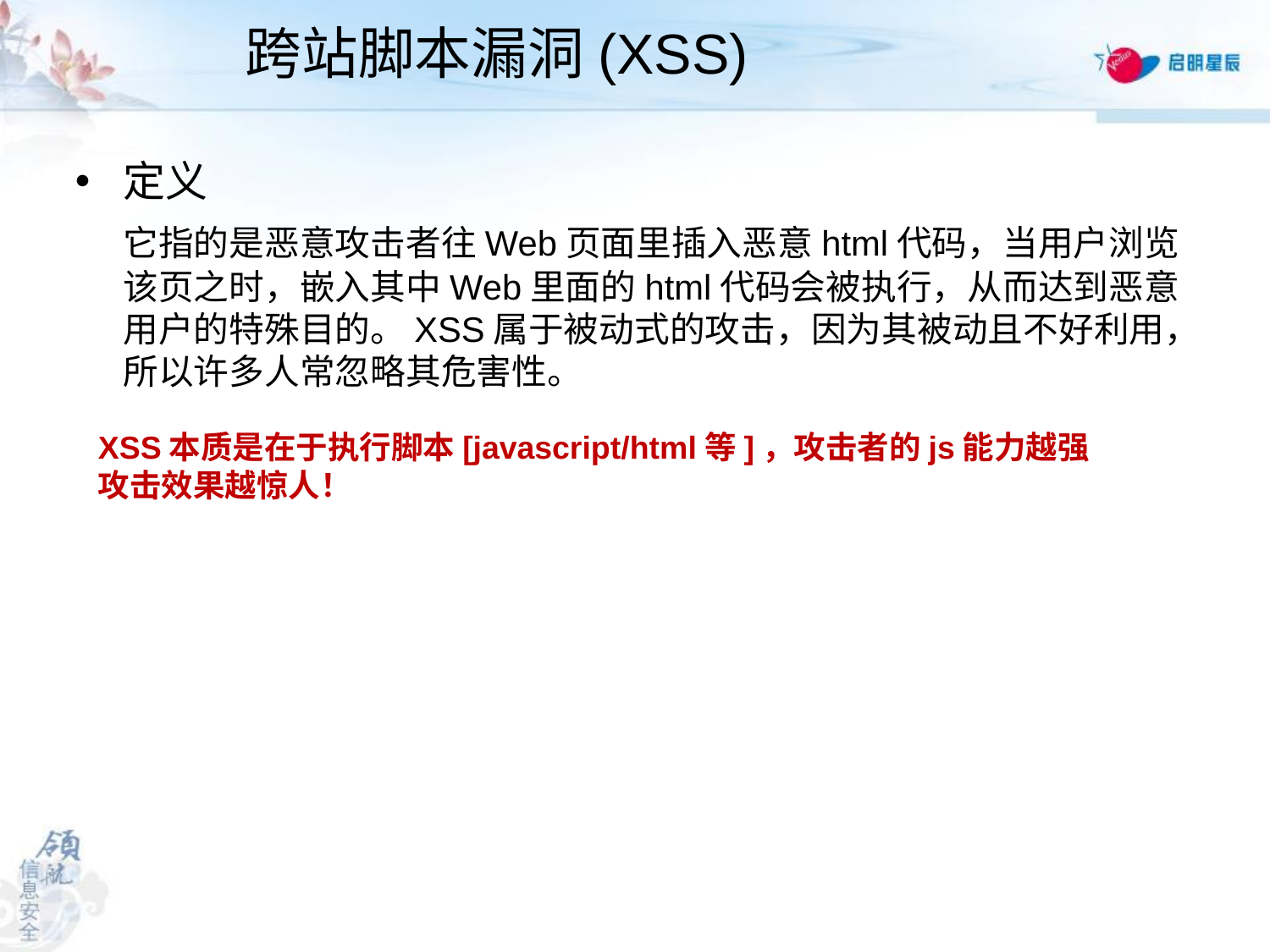

# 跨站脚本漏洞(XSS)
定义
  	它指的是恶意攻击者往Web页面里插入恶意html代码，当用户浏览该页之时，嵌入其中Web里面的html代码会被执行，从而达到恶意用户的特殊目的。XSS属于被动式的攻击，因为其被动且不好利用，所以许多人常忽略其危害性。

XSS本质是在于执行脚本[javascript/html等]，攻击者的js能力越强攻击效果越惊人！